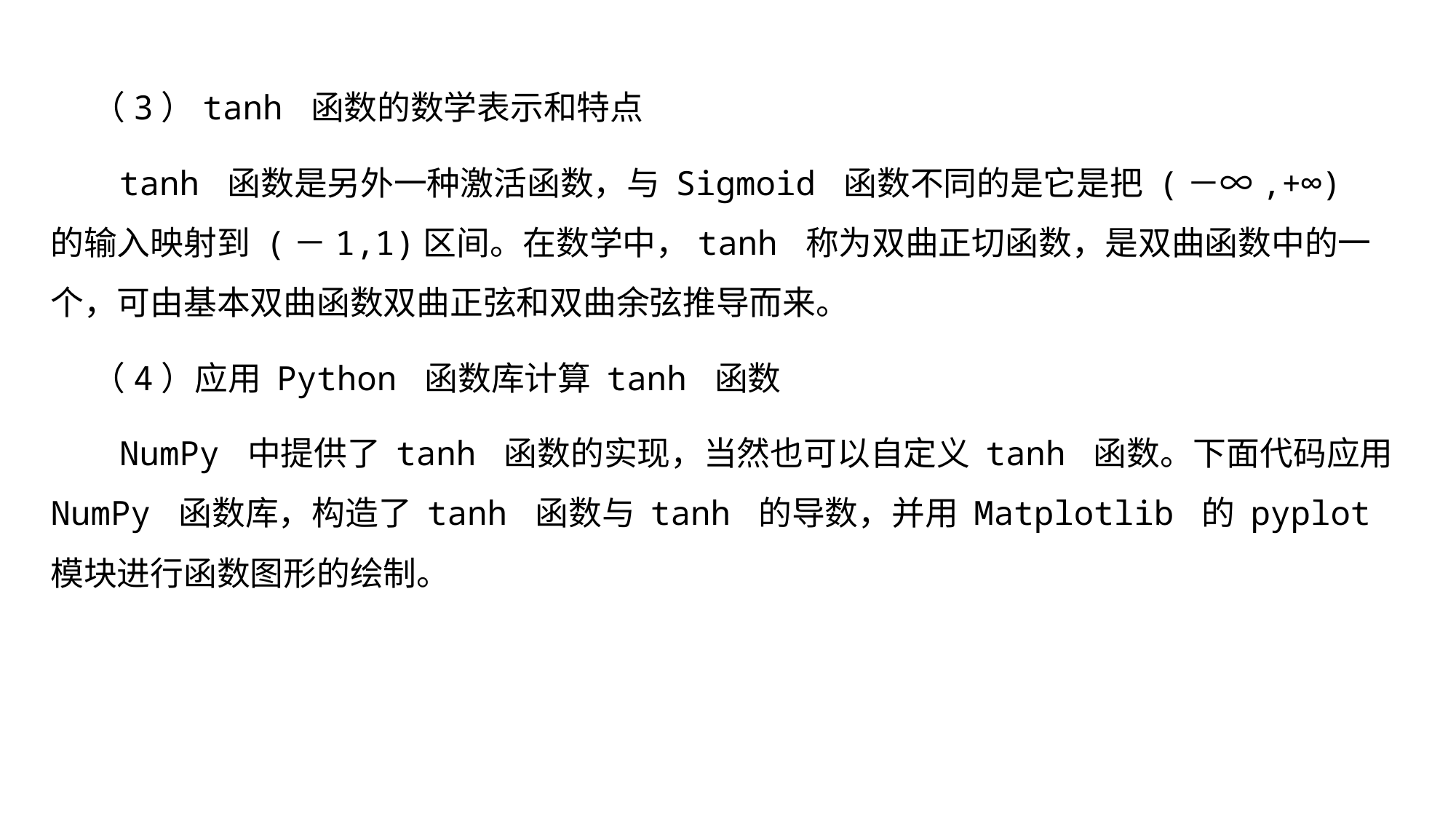

（3）tanh 函数的数学表示和特点
tanh 函数是另外一种激活函数，与 Sigmoid 函数不同的是它是把 (－∞,+∞) 的输入映射到 (－1,1)区间。在数学中，tanh 称为双曲正切函数，是双曲函数中的一个，可由基本双曲函数双曲正弦和双曲余弦推导而来。
（4）应用 Python 函数库计算 tanh 函数
NumPy 中提供了 tanh 函数的实现，当然也可以自定义 tanh 函数。下面代码应用 NumPy 函数库，构造了 tanh 函数与 tanh 的导数，并用 Matplotlib 的 pyplot 模块进行函数图形的绘制。